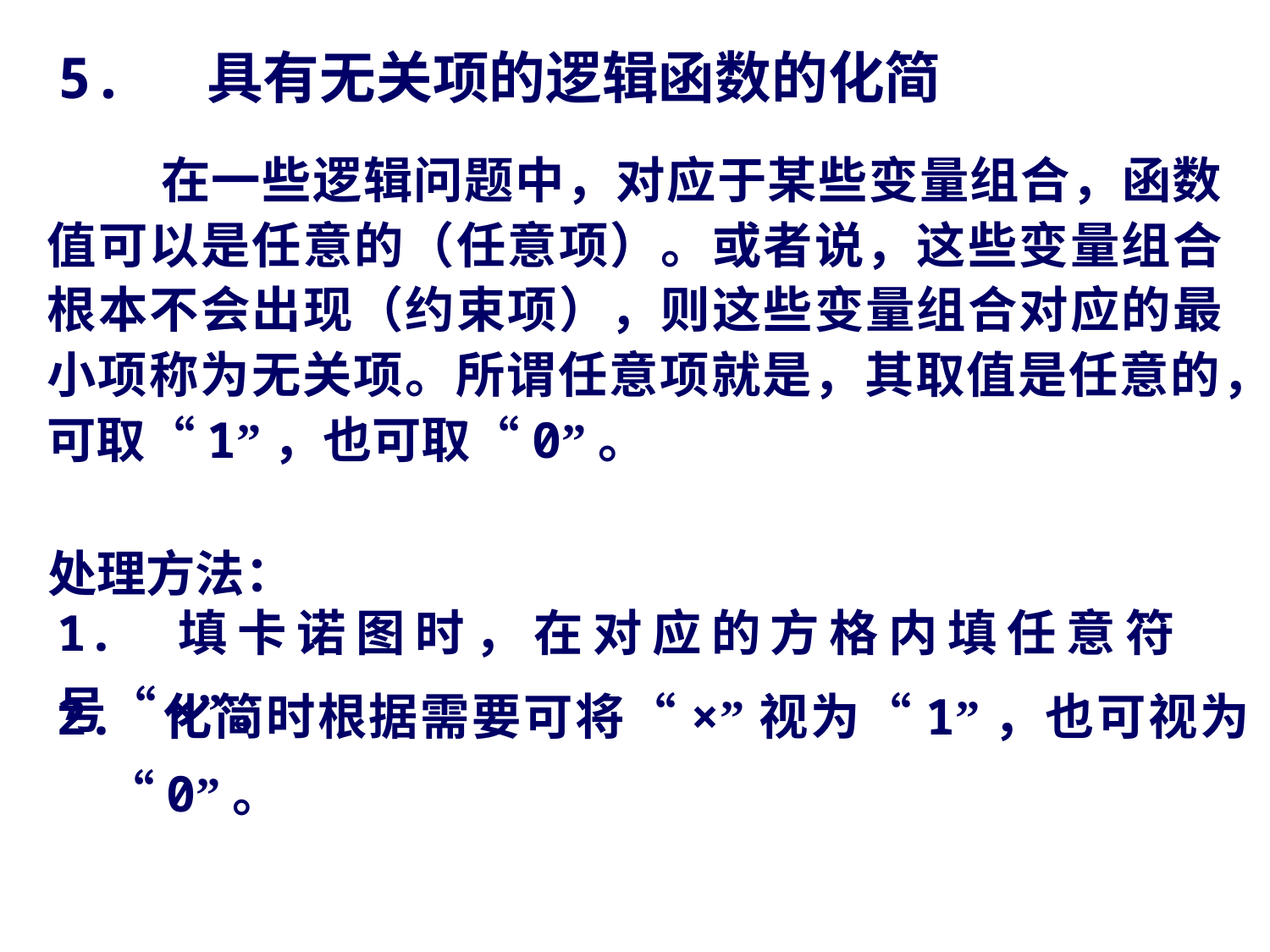

5.  具有无关项的逻辑函数的化简
        在一些逻辑问题中，对应于某些变量组合，函数值可以是任意的（任意项）。或者说，这些变量组合根本不会出现（约束项），则这些变量组合对应的最小项称为无关项。所谓任意项就是，其取值是任意的，可取“1”，也可取“0”。
处理方法：
1. 填卡诺图时，在对应的方格内填任意符号“×”。
2. 化简时根据需要可将“×”视为“1”，也可视为“0”。